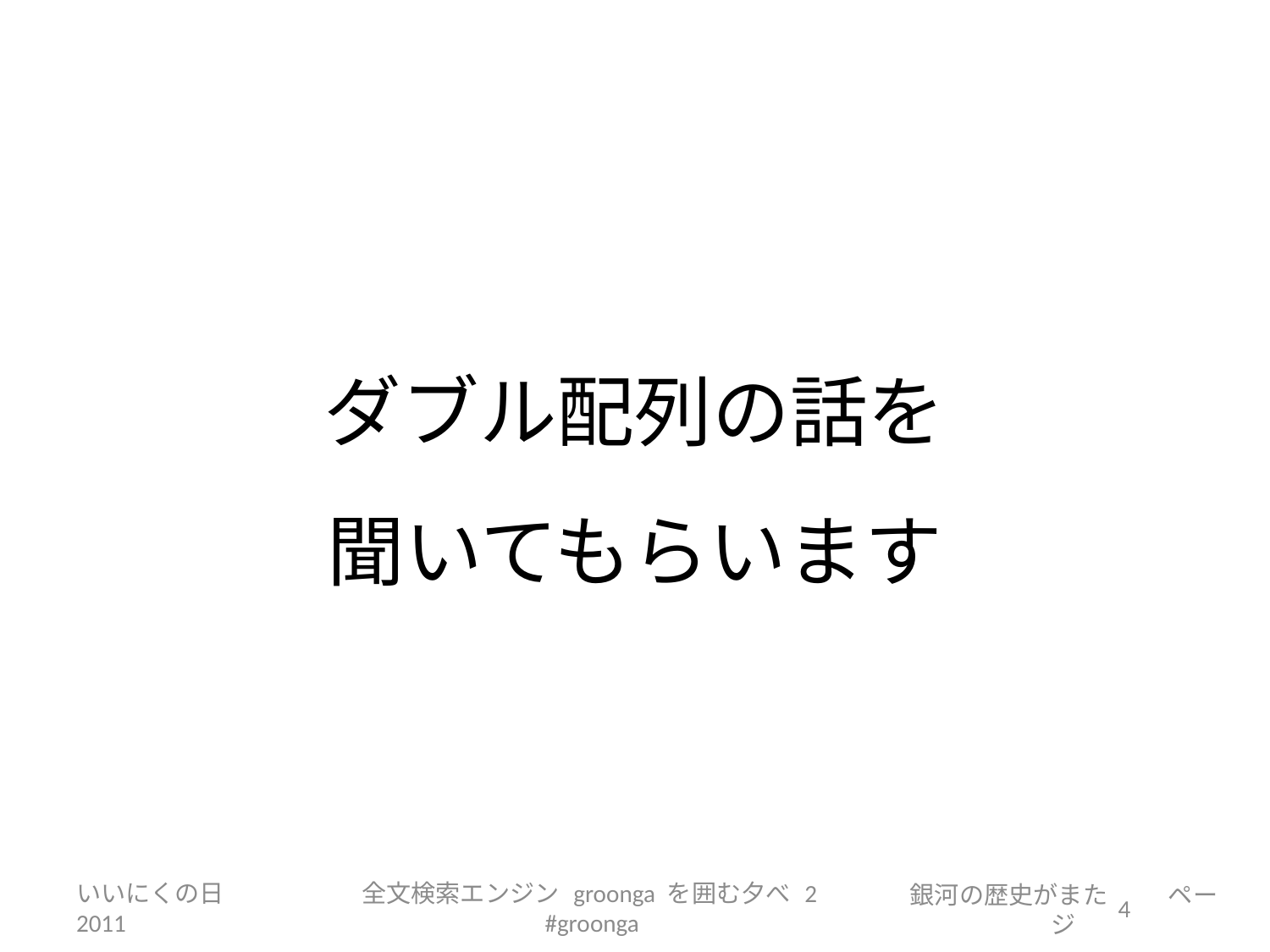

# ダブル配列の話を 聞いてもらいます
いいにくの日 2011
全文検索エンジン groonga を囲む夕べ 2  #groonga
4